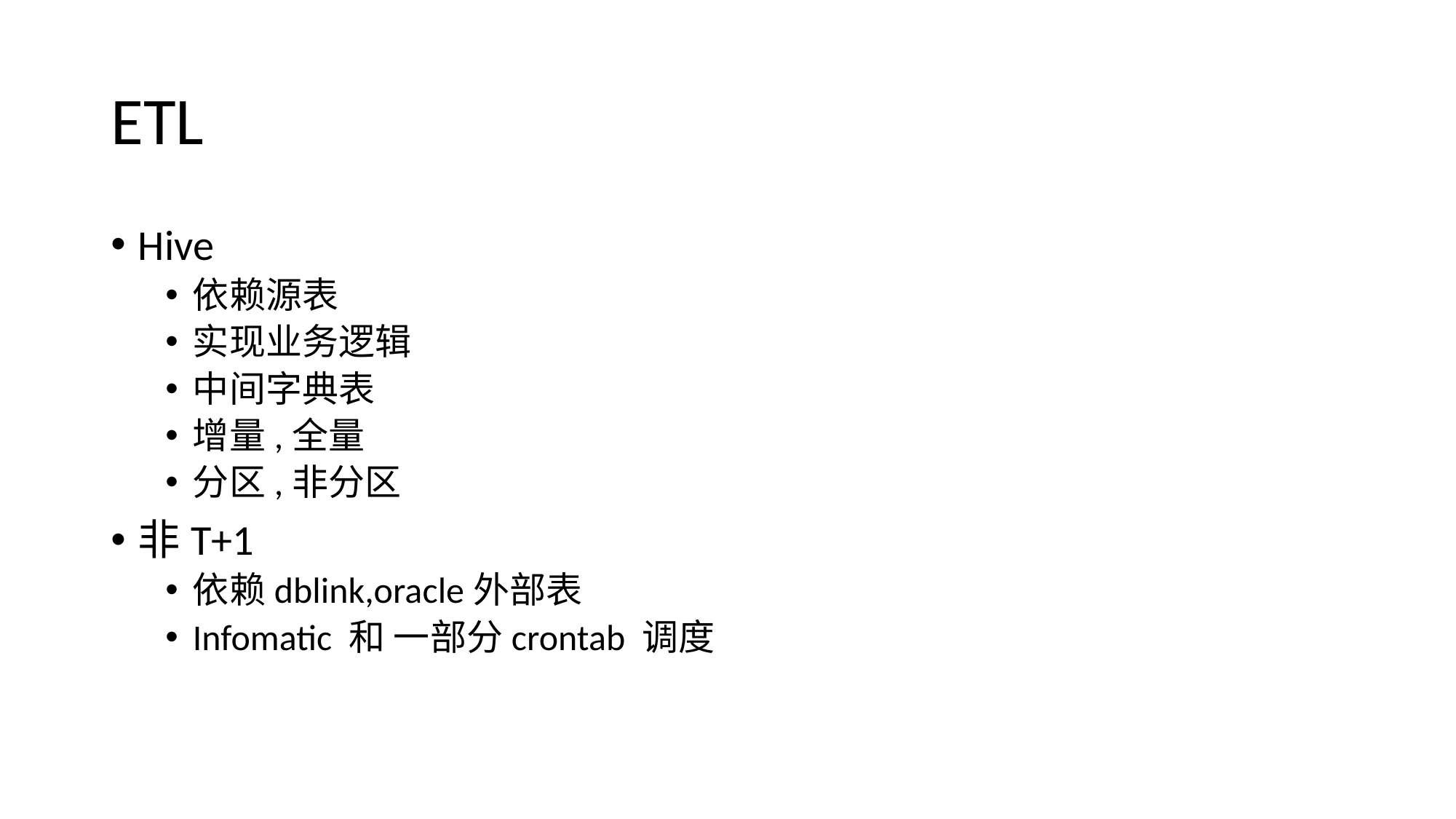

# ETL
Hive
依赖源表
实现业务逻辑
中间字典表
增量,全量
分区,非分区
非T+1
依赖dblink,oracle外部表
Infomatic 和 一部分crontab 调度